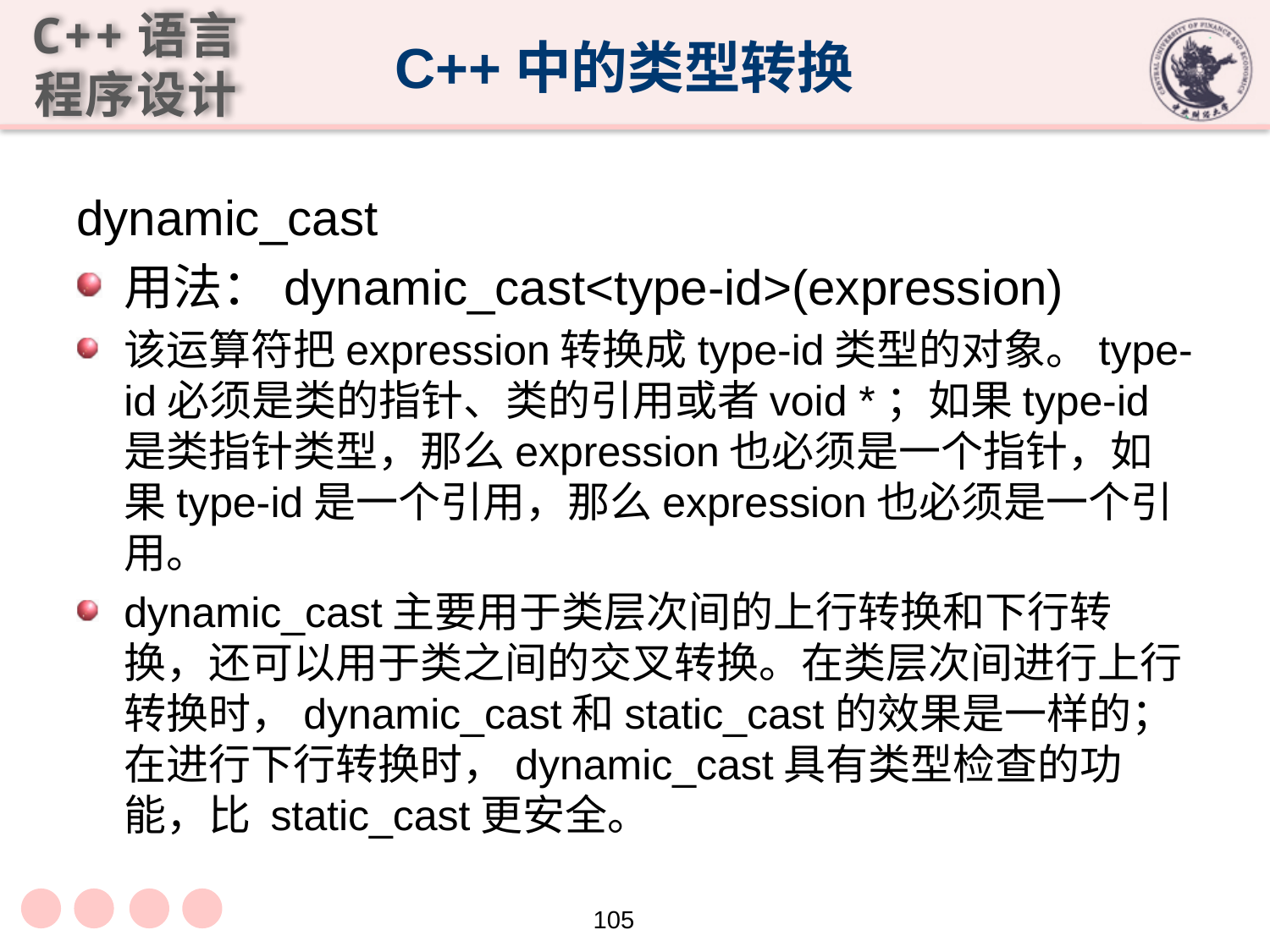

# C++中的类型转换
dynamic_cast
用法：dynamic_cast<type-id>(expression)
该运算符把expression转换成type-id类型的对象。type-id必须是类的指针、类的引用或者void *；如果type-id是类指针类型，那么expression也必须是一个指针，如果type-id是一个引用，那么expression也必须是一个引用。
dynamic_cast主要用于类层次间的上行转换和下行转换，还可以用于类之间的交叉转换。在类层次间进行上行转换时，dynamic_cast和static_cast的效果是一样的；在进行下行转换时，dynamic_cast具有类型检查的功能，比 static_cast更安全。
105